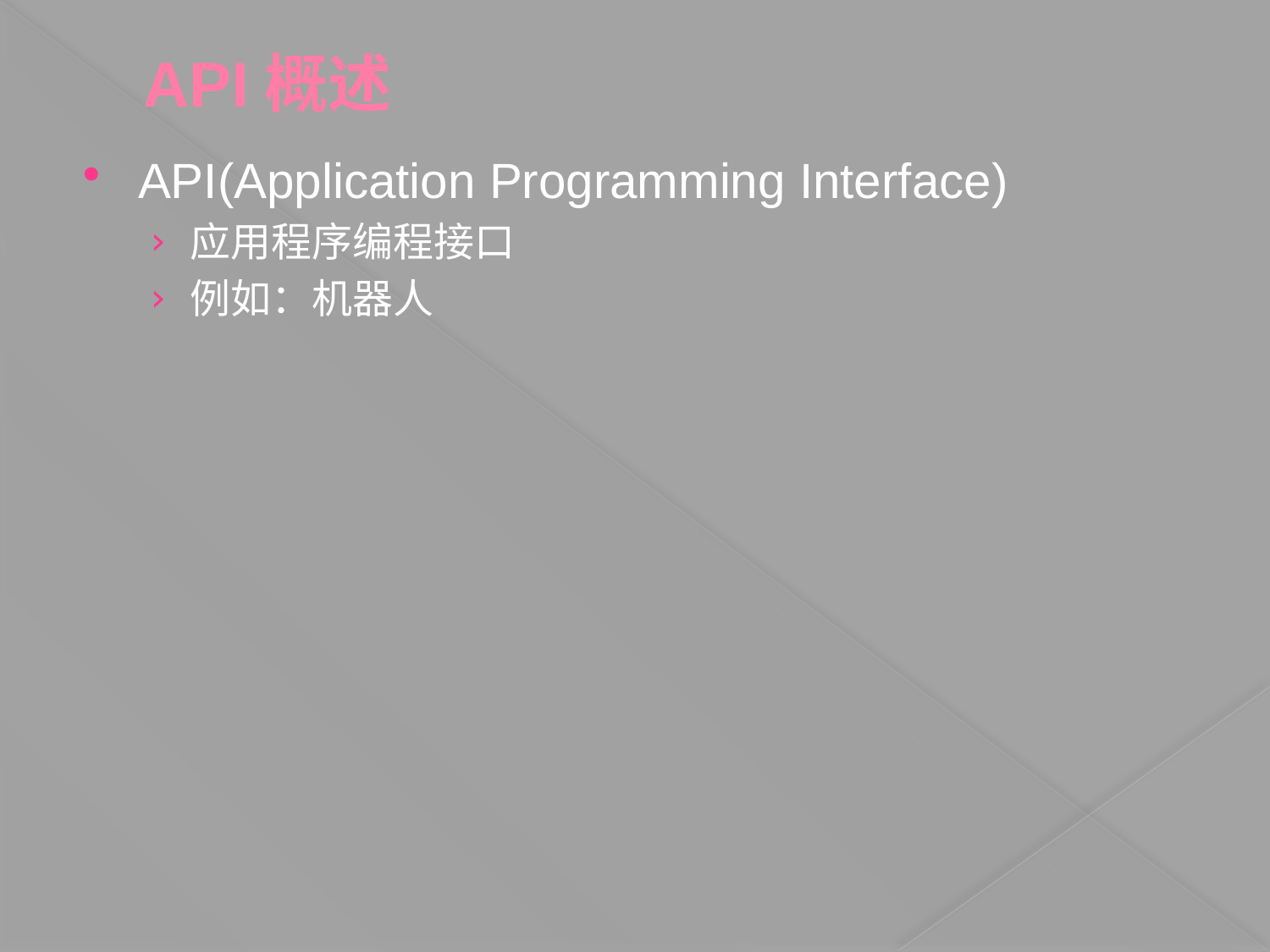

# API概述
API(Application Programming Interface)
应用程序编程接口
例如：机器人